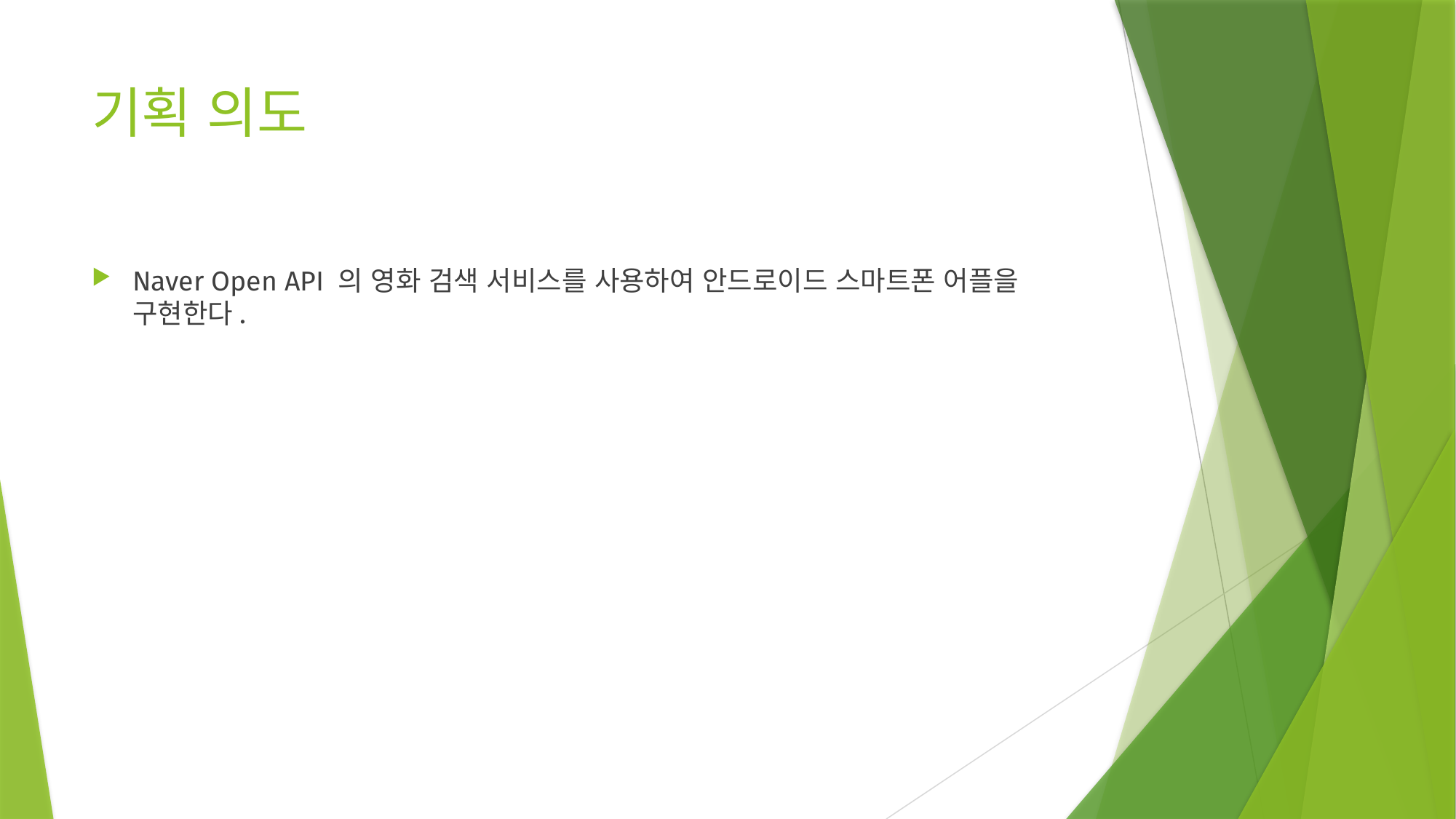

# 기획 의도
Naver Open API 의 영화 검색 서비스를 사용하여 안드로이드 스마트폰 어플을 구현한다.